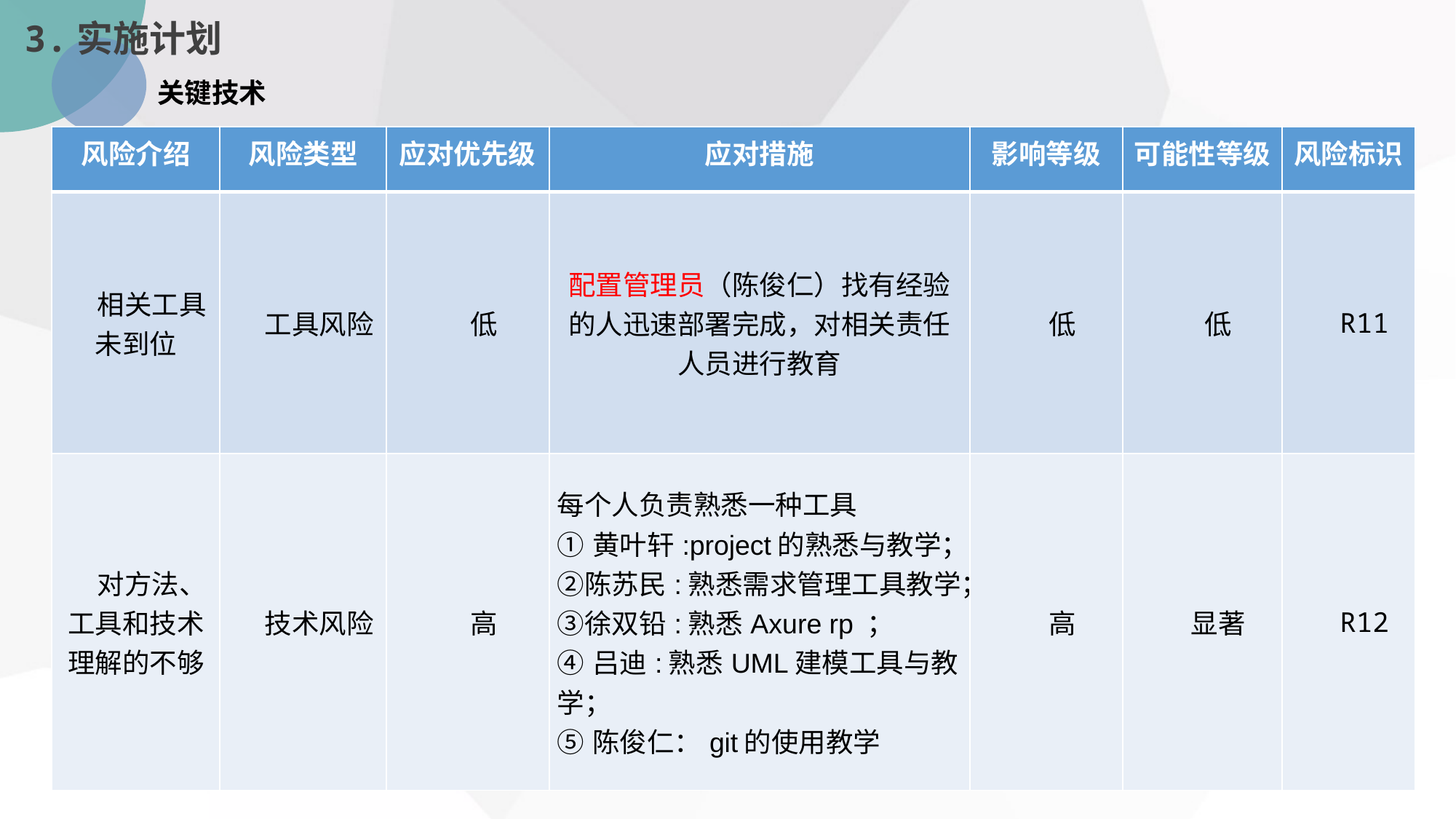

3.实施计划

关键技术
| 风险介绍 | 风险类型 | 应对优先级 | 应对措施 | 影响等级 | 可能性等级 | 风险标识 |
| --- | --- | --- | --- | --- | --- | --- |
| 相关工具未到位 | 工具风险 | 低 | 配置管理员（陈俊仁）找有经验的人迅速部署完成，对相关责任人员进行教育 | 低 | 低 | R11 |
| 对方法、工具和技术理解的不够 | 技术风险 | 高 | 每个人负责熟悉一种工具 ①黄叶轩:project的熟悉与教学；②陈苏民:熟悉需求管理工具教学；③徐双铅:熟悉Axure rp ； ④吕迪:熟悉UML建模工具与教学； ⑤陈俊仁：git的使用教学 | 高 | 显著 | R12 |